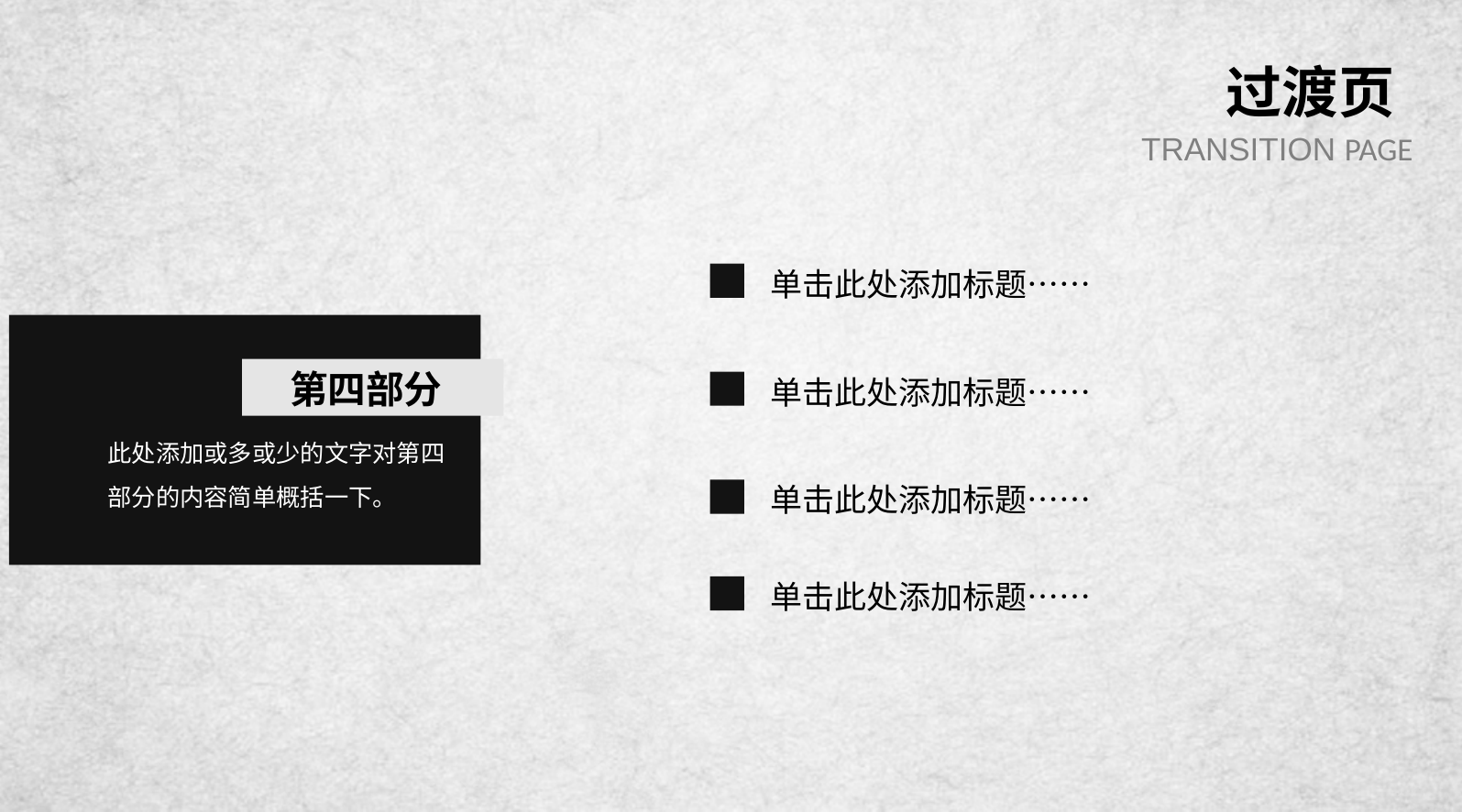

过渡页
TRANSITION PAGE
单击此处添加标题……

此处添加或多或少的文字对第四部分的内容简单概括一下。

第四部分
单击此处添加标题……

单击此处添加标题……

单击此处添加标题……